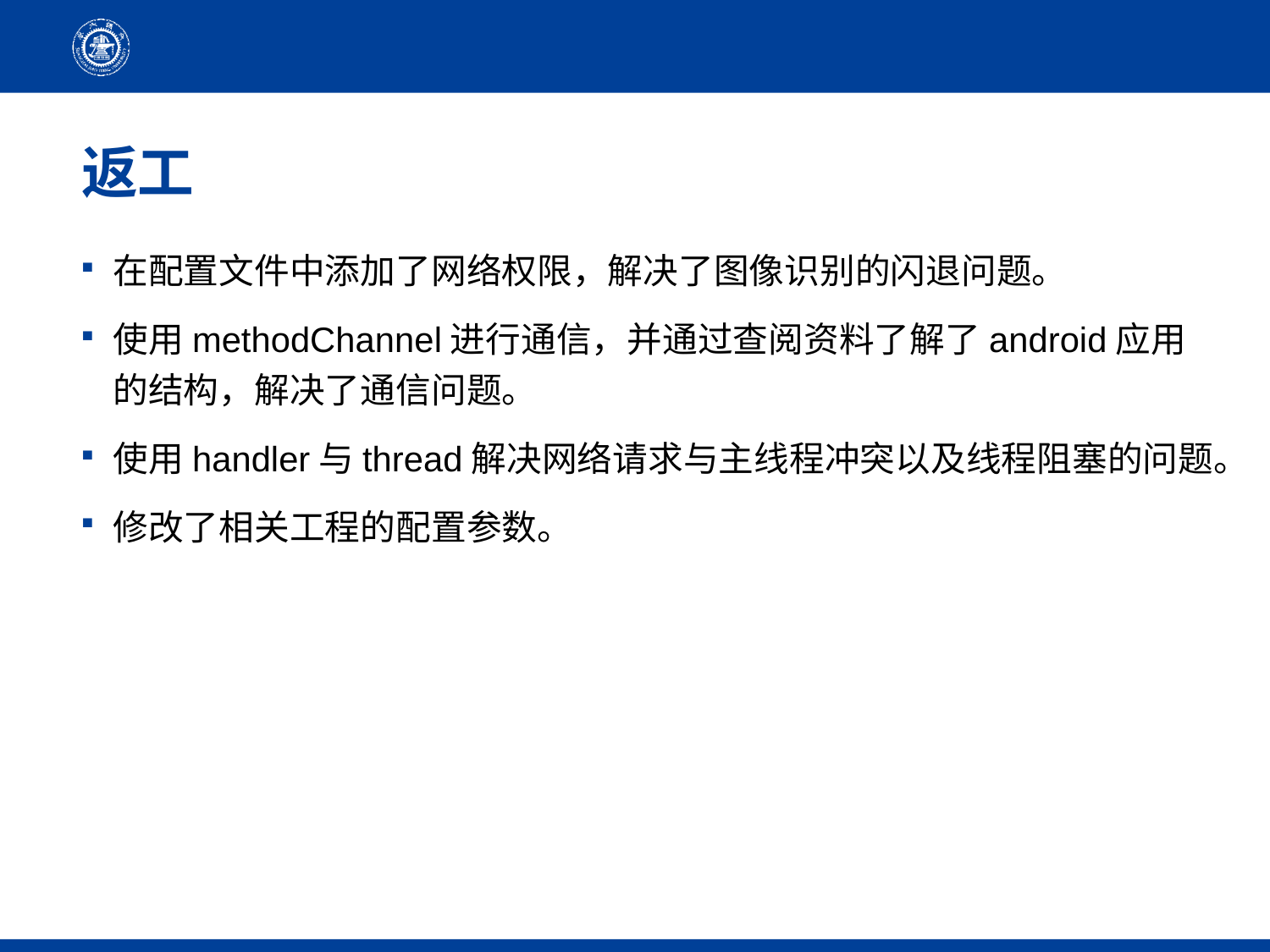

# 返工
在配置文件中添加了网络权限，解决了图像识别的闪退问题。
使用methodChannel进行通信，并通过查阅资料了解了android应用的结构，解决了通信问题。
使用handler与thread解决网络请求与主线程冲突以及线程阻塞的问题。
修改了相关工程的配置参数。